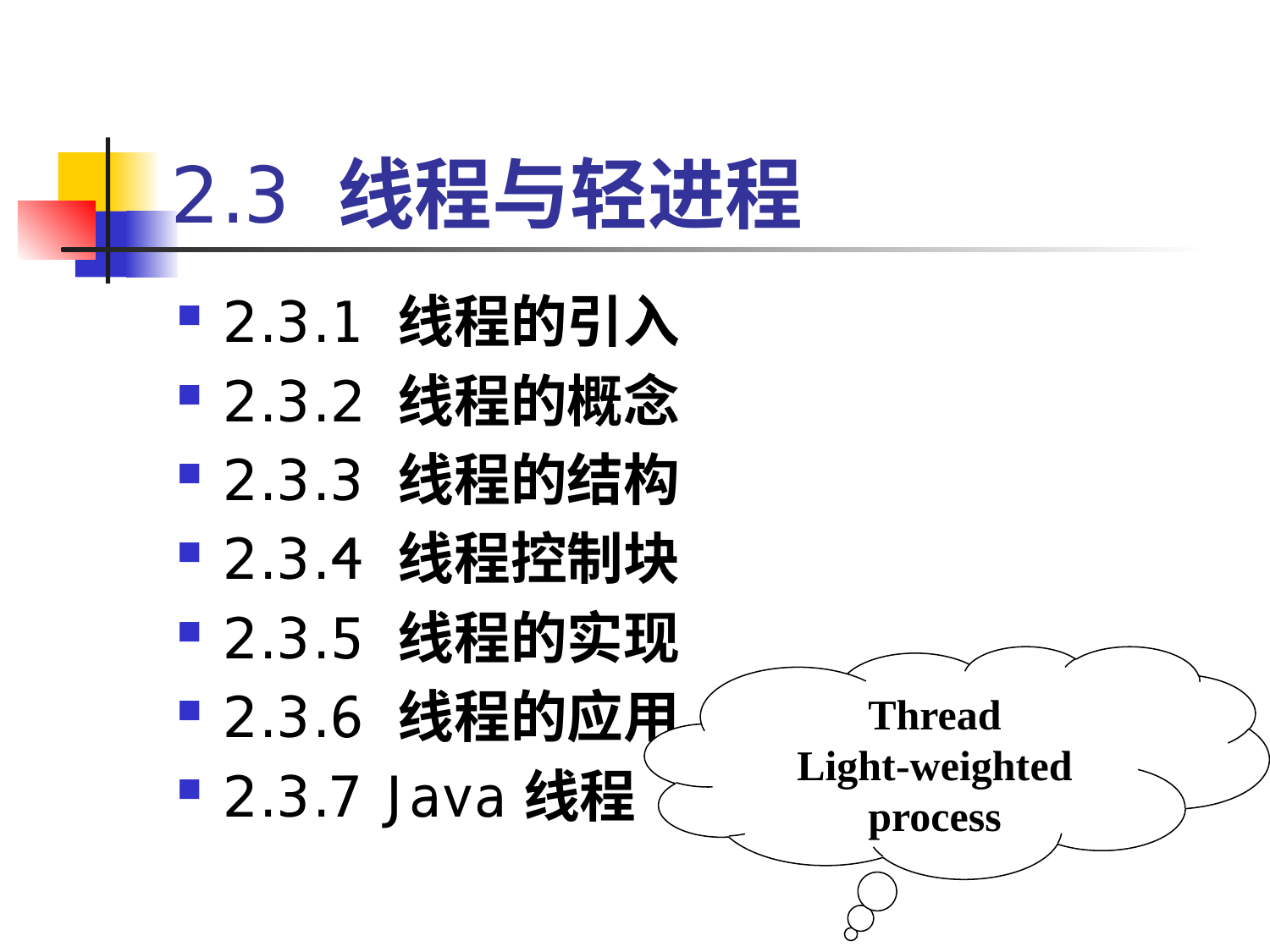

# 2.3 线程与轻进程
2.3.1 线程的引入
2.3.2 线程的概念
2.3.3 线程的结构
2.3.4 线程控制块
2.3.5 线程的实现
2.3.6 线程的应用
2.3.7 Java线程

Thread
Light-weighted process